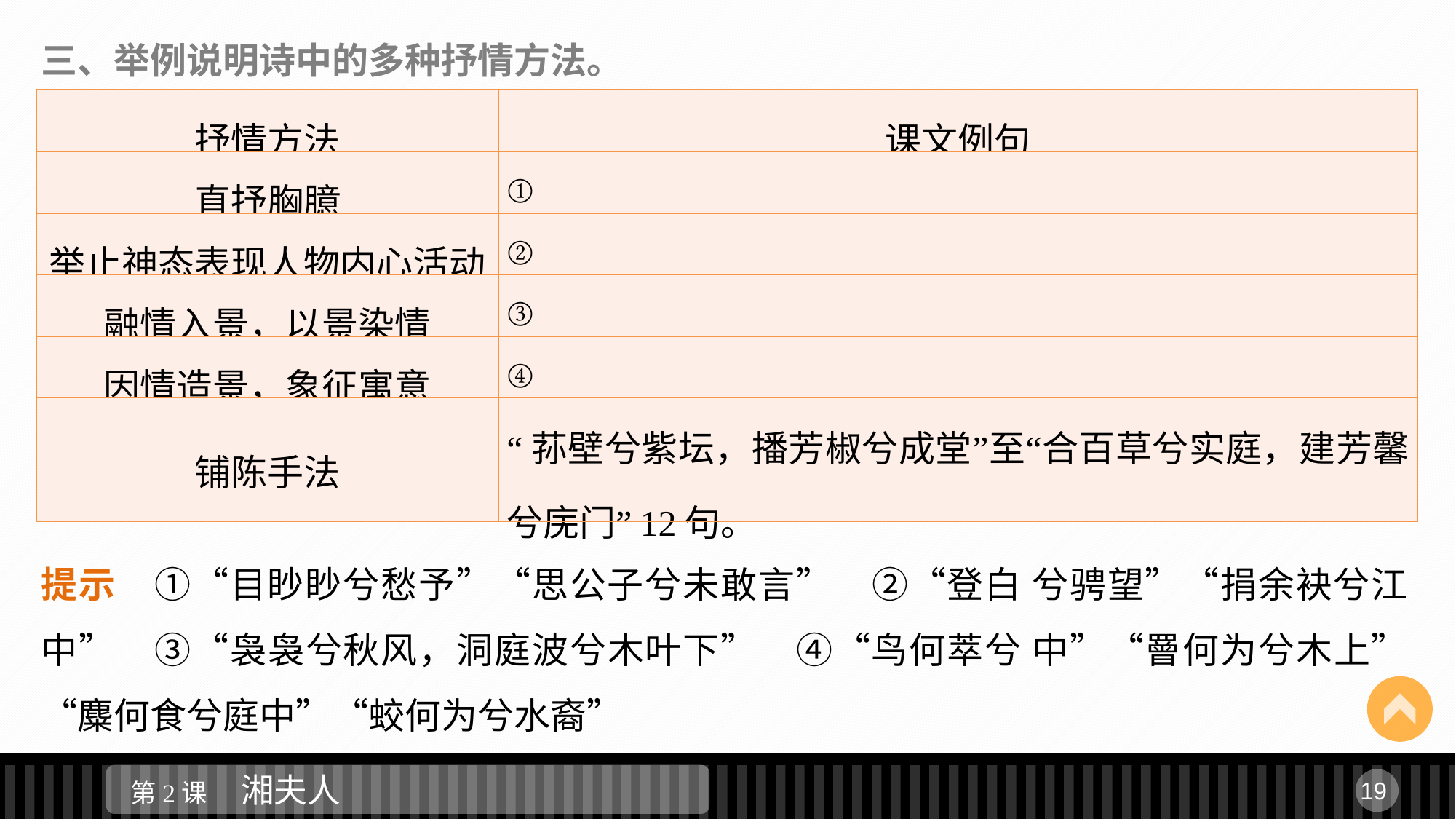

三、举例说明诗中的多种抒情方法。

提示　①“目眇眇兮愁予”“思公子兮未敢言”　②“登白 兮骋望”“捐余袂兮江中”　③“袅袅兮秋风，洞庭波兮木叶下”　④“鸟何萃兮 中”“罾何为兮木上”“麋何食兮庭中”“蛟何为兮水裔”
| 抒情方法 | 课文例句 |
| --- | --- |
| 直抒胸臆 | ① |
| 举止神态表现人物内心活动 | ② |
| 融情入景，以景染情 | ③ |
| 因情造景，象征寓意 | ④ |
| 铺陈手法 | “荪壁兮紫坛，播芳椒兮成堂”至“合百草兮实庭，建芳馨兮庑门”12句。 |